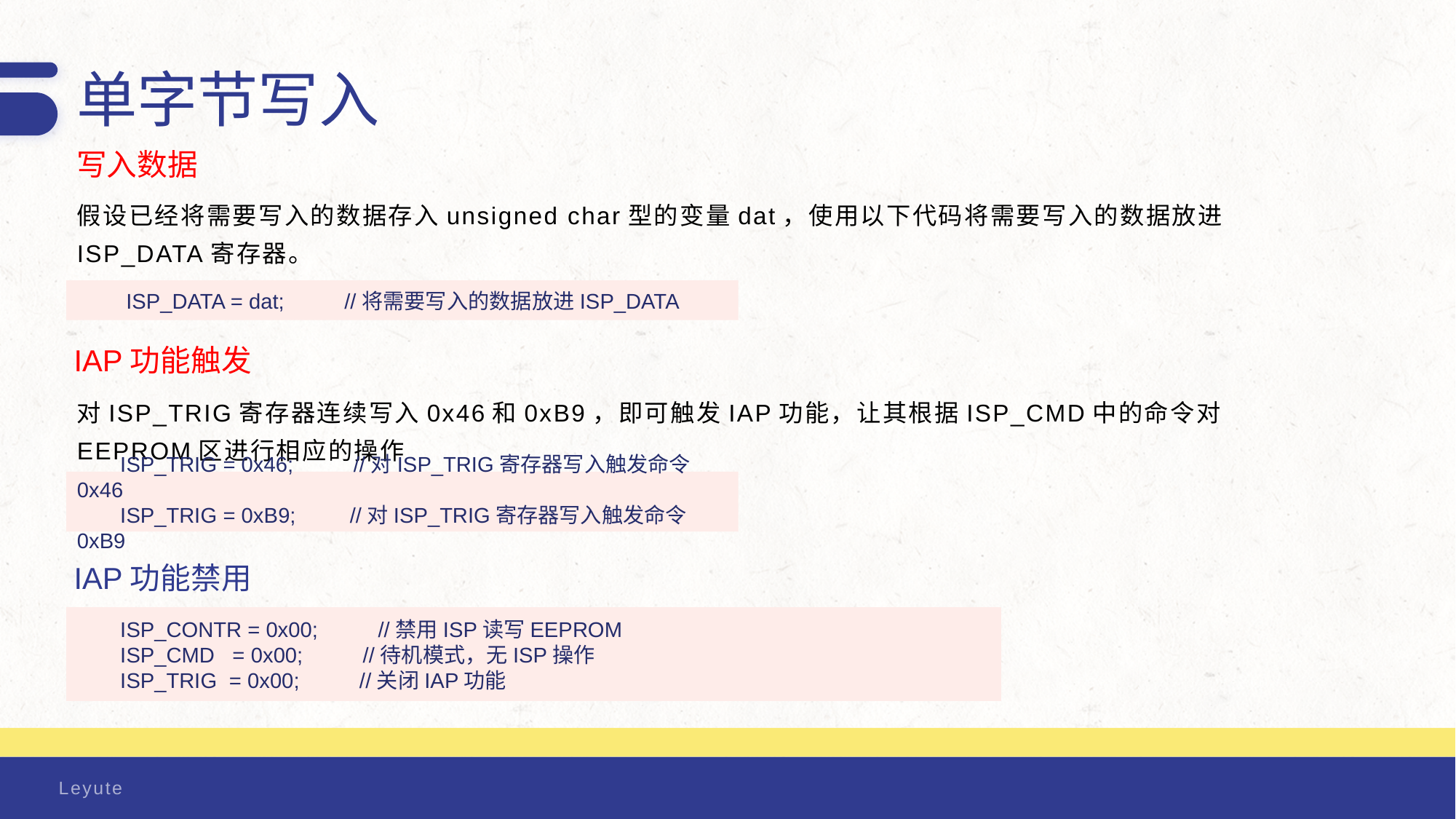

单字节写入
写入数据
假设已经将需要写入的数据存入unsigned char型的变量dat，使用以下代码将需要写入的数据放进ISP_DATA寄存器。
 ISP_DATA = dat;          //将需要写入的数据放进ISP_DATA
IAP功能触发
对ISP_TRIG寄存器连续写入0x46和0xB9，即可触发IAP功能，让其根据ISP_CMD中的命令对EEPROM区进行相应的操作
ISP_TRIG = 0x46;          //对ISP_TRIG寄存器写入触发命令0x46
ISP_TRIG = 0xB9;         //对ISP_TRIG寄存器写入触发命令0xB9
IAP功能禁用
ISP_CONTR = 0x00;          //禁用ISP读写EEPROM
ISP_CMD   = 0x00;          //待机模式，无ISP操作
ISP_TRIG  = 0x00;          //关闭IAP功能